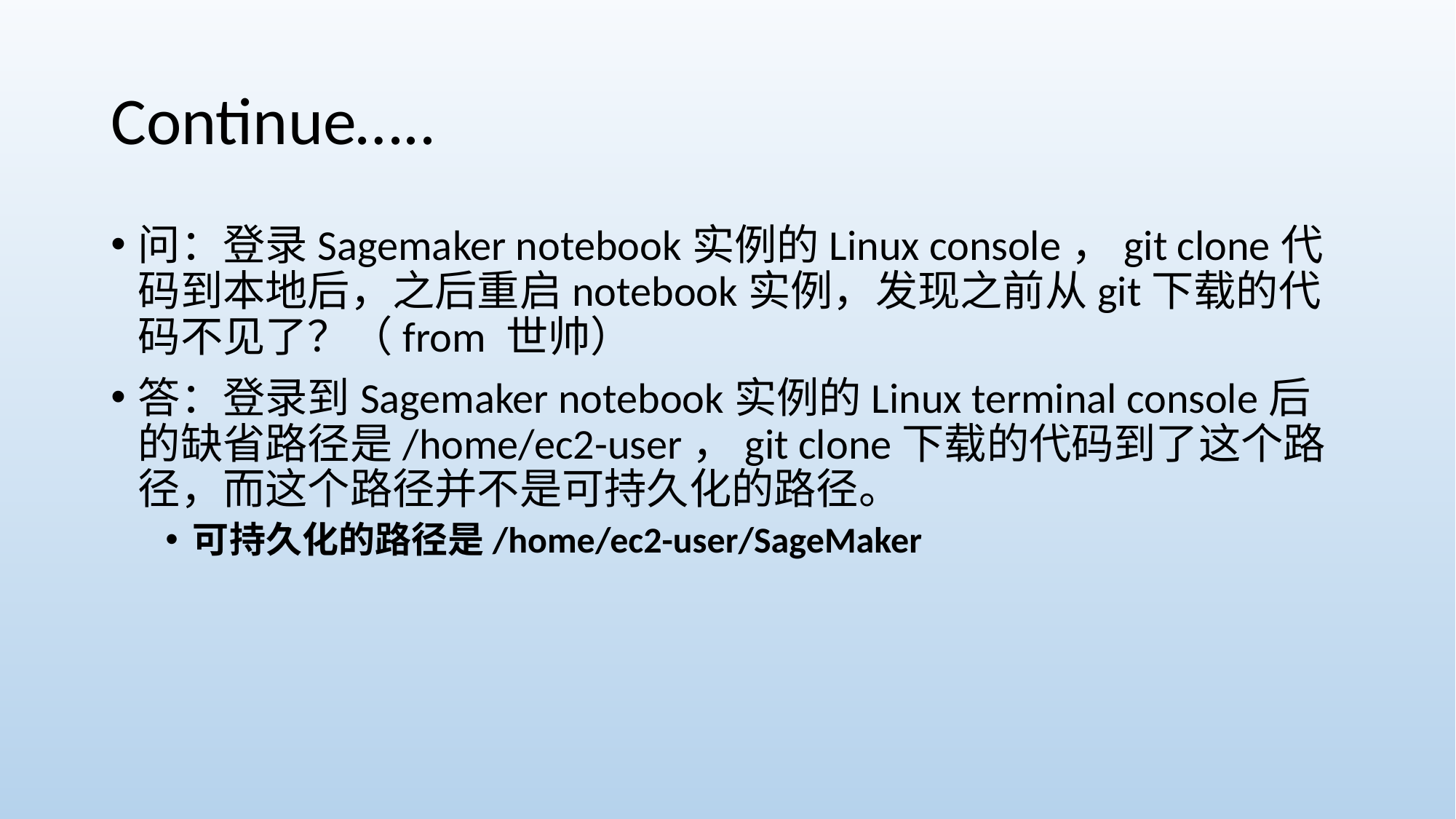

# Continue…..
问：登录Sagemaker notebook实例的Linux console，git clone代码到本地后，之后重启notebook实例，发现之前从git下载的代码不见了？（from 世帅）
答：登录到Sagemaker notebook实例的Linux terminal console后的缺省路径是/home/ec2-user，git clone下载的代码到了这个路径，而这个路径并不是可持久化的路径。
可持久化的路径是/home/ec2-user/SageMaker